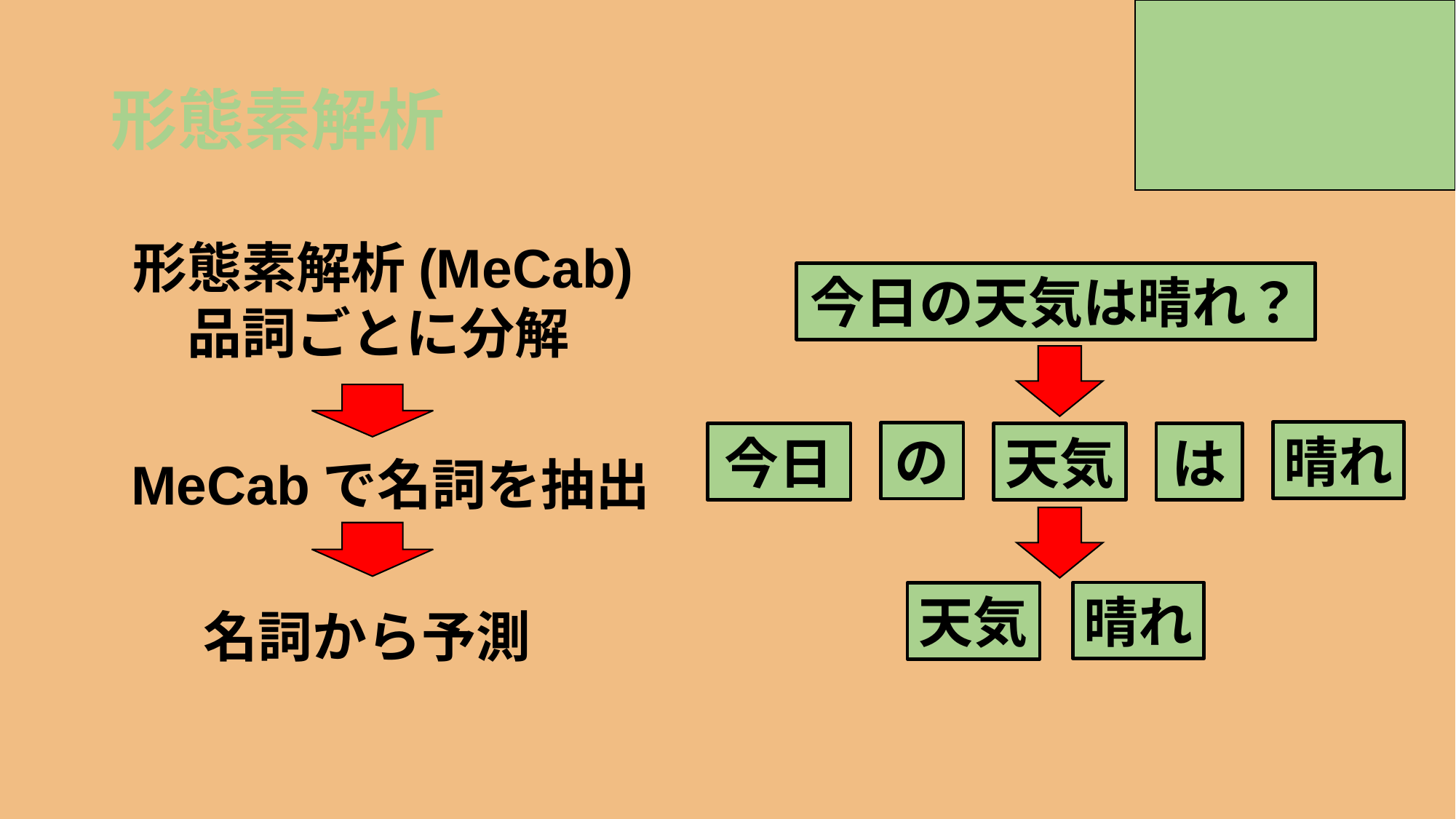

# 形態素解析
形態素解析(MeCab)
品詞ごとに分解
今日の天気は晴れ？

晴れ
の
天気
は
今日
MeCabで名詞を抽出

天気
晴れ
名詞から予測